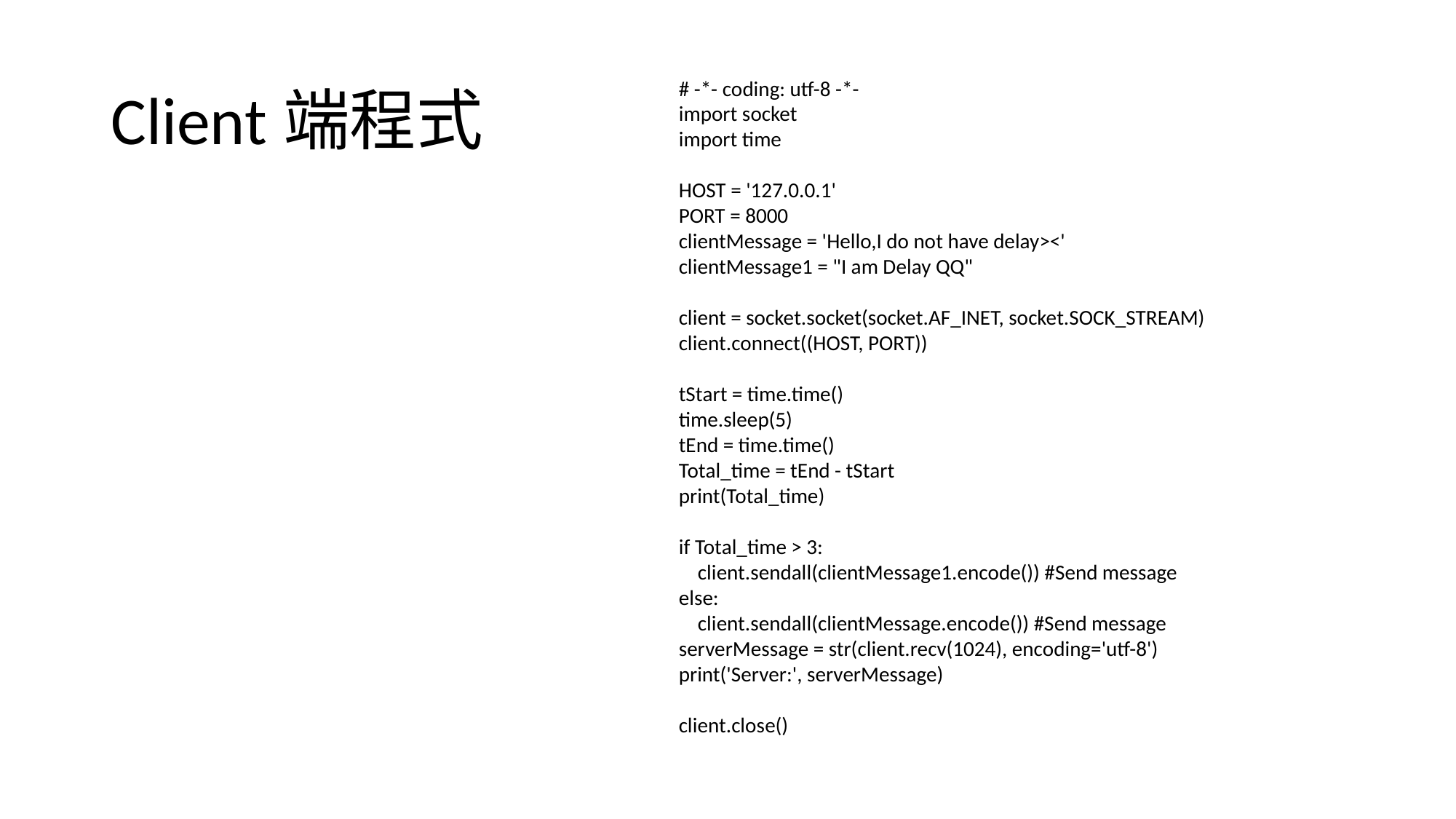

# Client端程式
# -*- coding: utf-8 -*-
import socket
import time

HOST = '127.0.0.1'
PORT = 8000
clientMessage = 'Hello,I do not have delay><'
clientMessage1 = "I am Delay QQ"

client = socket.socket(socket.AF_INET, socket.SOCK_STREAM)
client.connect((HOST, PORT))

tStart = time.time()
time.sleep(5)
tEnd = time.time()
Total_time = tEnd - tStart
print(Total_time)

if Total_time > 3:
    client.sendall(clientMessage1.encode()) #Send message
else:
    client.sendall(clientMessage.encode()) #Send message
serverMessage = str(client.recv(1024), encoding='utf-8')
print('Server:', serverMessage)

client.close()